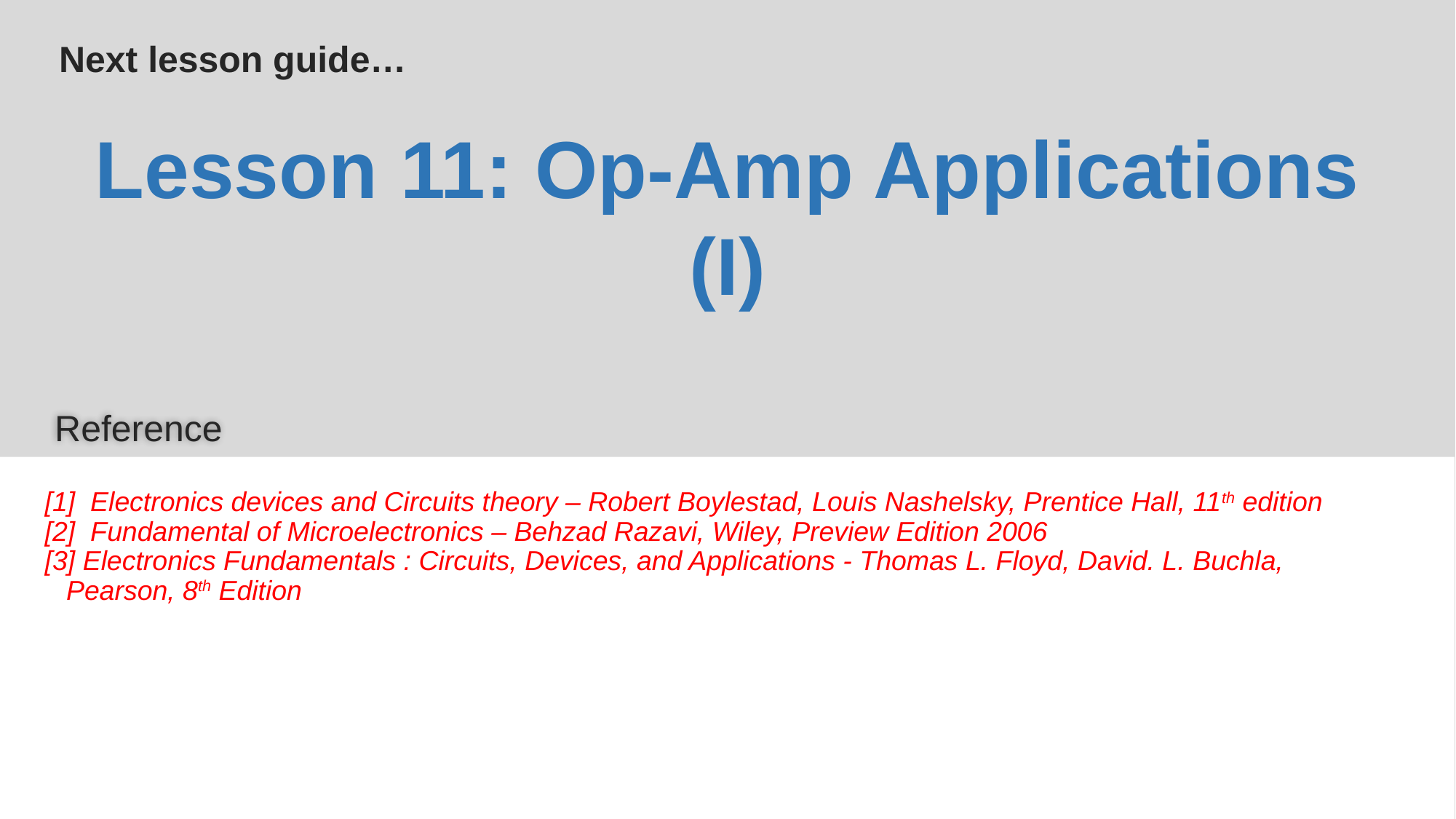

다음시간 안내
Lesson 11: Op-Amp Applications (I)
[1]  Electronics devices and Circuits theory – Robert Boylestad, Louis Nashelsky, Prentice Hall, 11th edition
[2]  Fundamental of Microelectronics – Behzad Razavi, Wiley, Preview Edition 2006
[3] Electronics Fundamentals : Circuits, Devices, and Applications - Thomas L. Floyd, David. L. Buchla, Pearson, 8th Edition